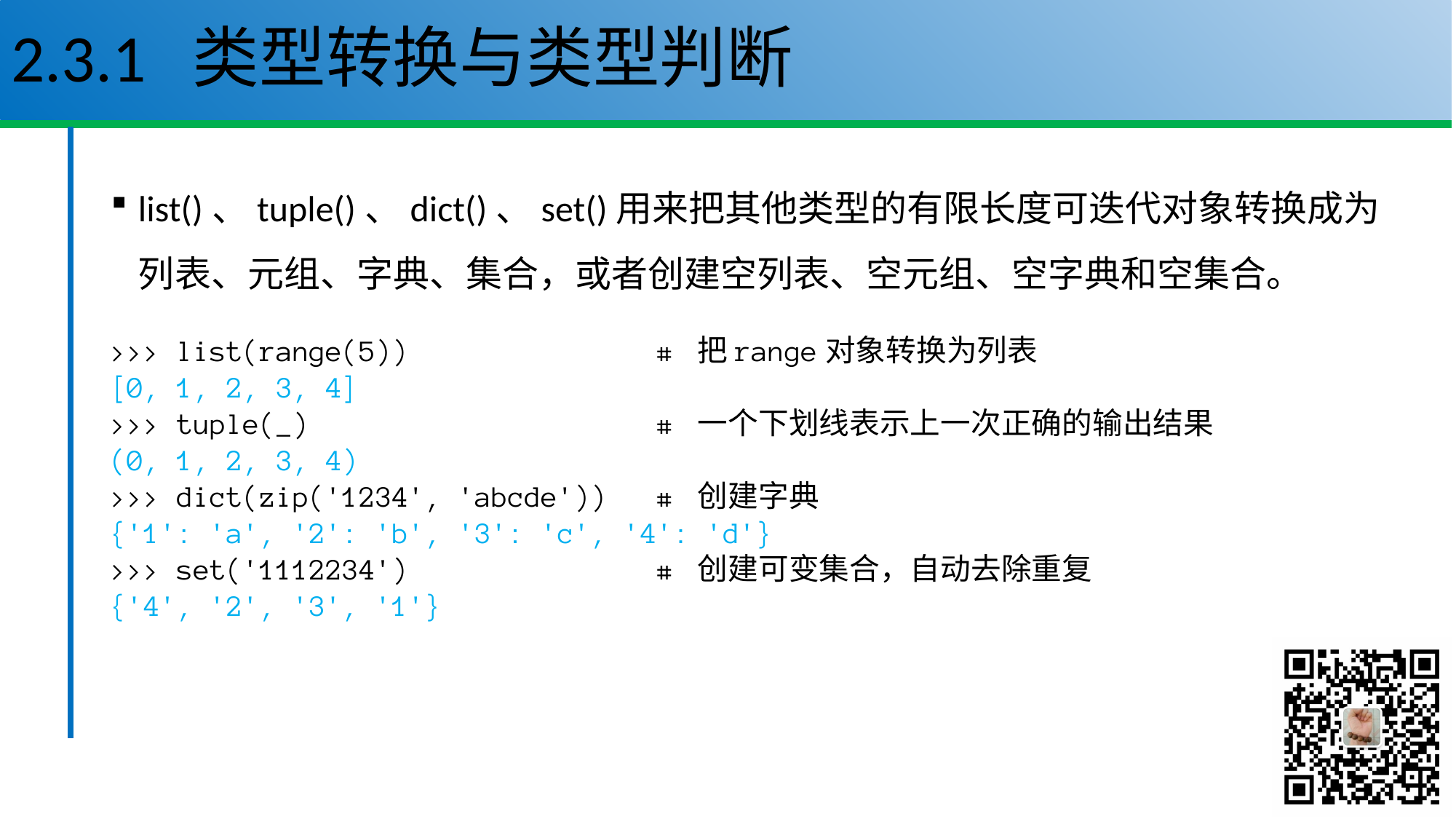

# 2.3.1  类型转换与类型判断
list()、tuple()、dict()、set()用来把其他类型的有限长度可迭代对象转换成为列表、元组、字典、集合，或者创建空列表、空元组、空字典和空集合。

>>> list(range(5))               # 把range对象转换为列表
[0, 1, 2, 3, 4]
>>> tuple(_)                     # 一个下划线表示上一次正确的输出结果
(0, 1, 2, 3, 4)
>>> dict(zip('1234', 'abcde'))   # 创建字典
{'1': 'a', '2': 'b', '3': 'c', '4': 'd'}
>>> set('1112234')               # 创建可变集合，自动去除重复
{'4', '2', '3', '1'}
51